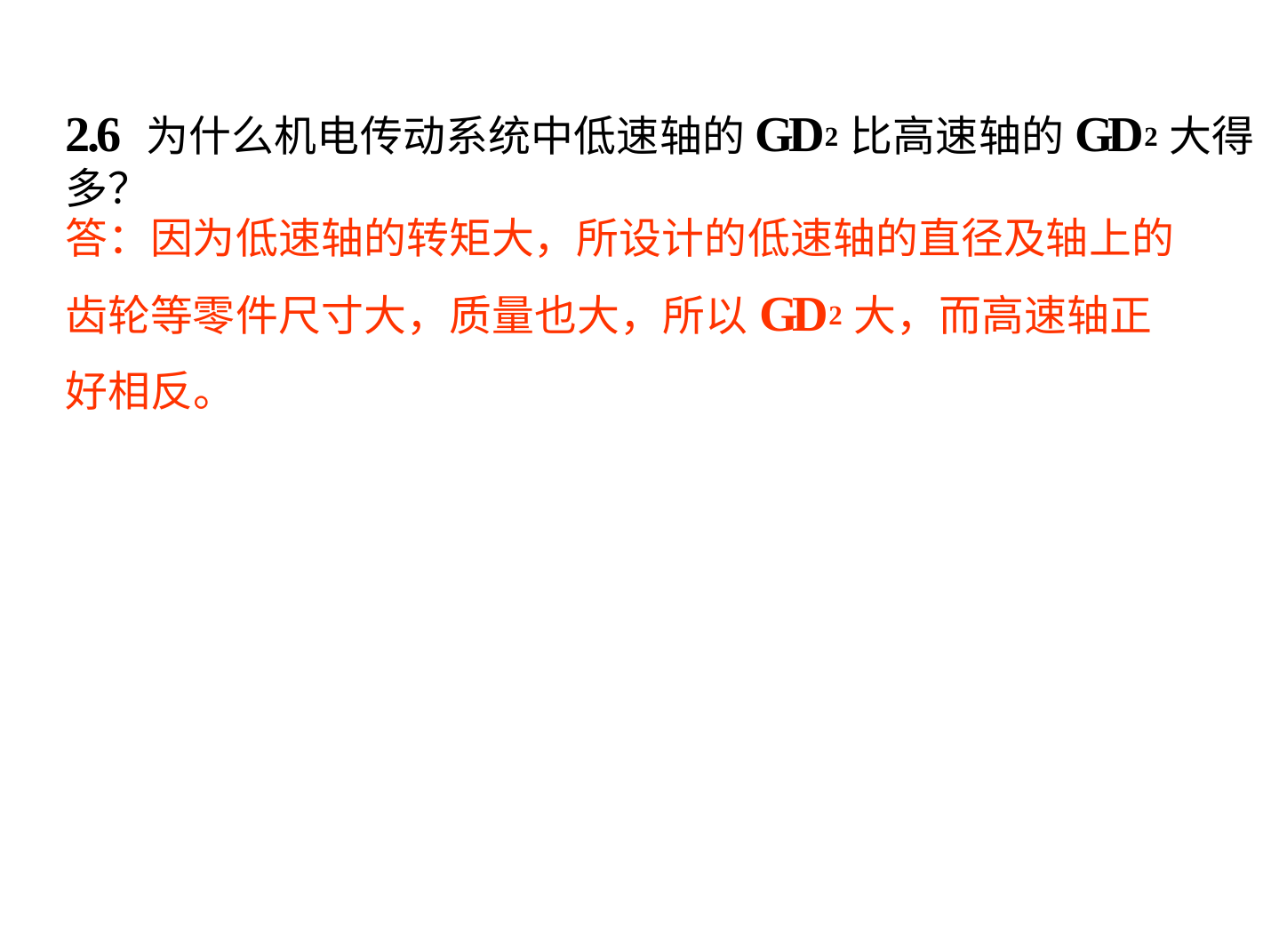

2.6 为什么机电传动系统中低速轴的GD2比高速轴的GD2大得多？
答：因为低速轴的转矩大，所设计的低速轴的直径及轴上的
齿轮等零件尺寸大，质量也大，所以GD2大，而高速轴正好相反。